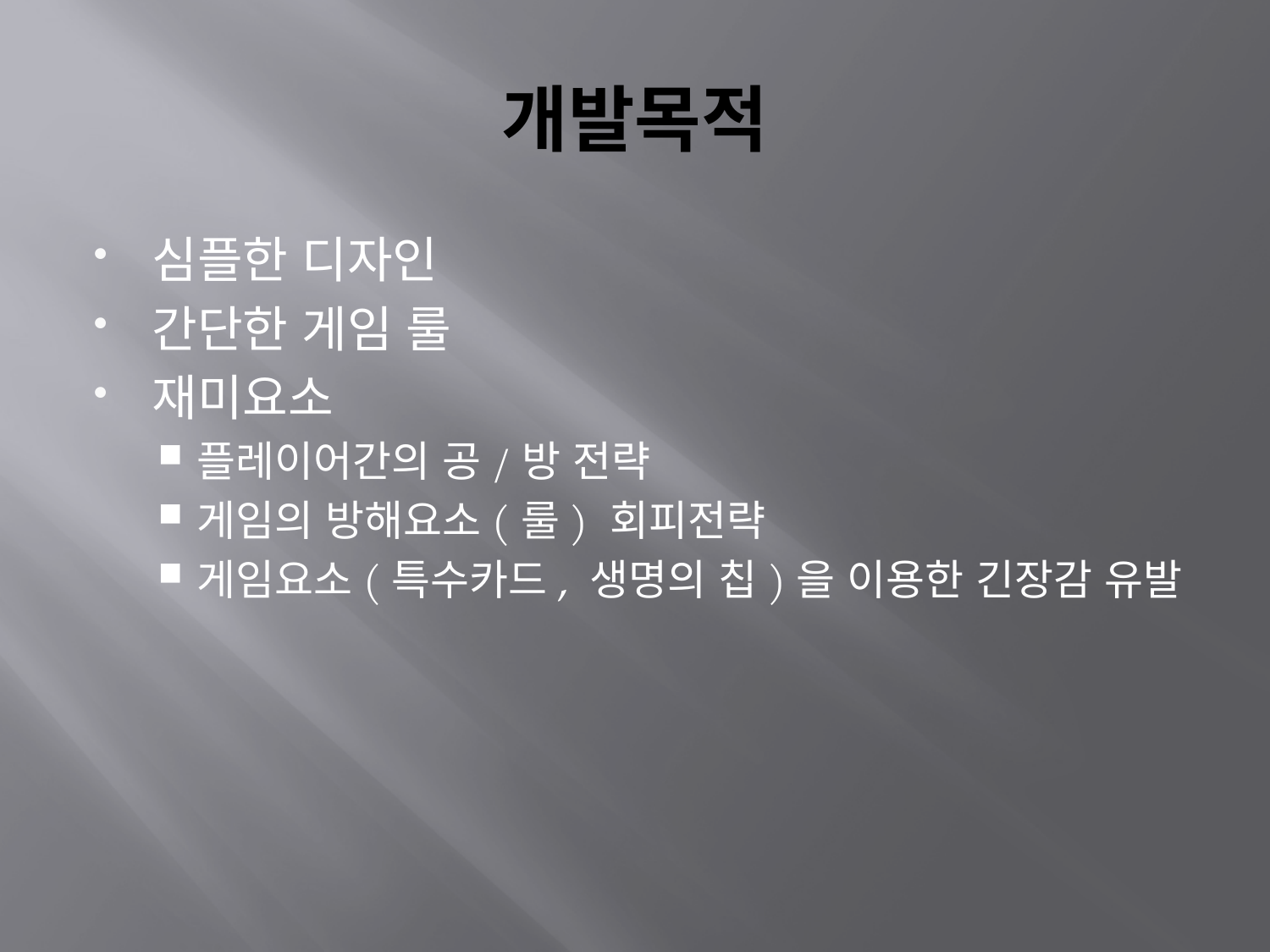

# 개발목적
심플한 디자인
간단한 게임 룰
재미요소
플레이어간의 공/방 전략
게임의 방해요소(룰) 회피전략
게임요소(특수카드, 생명의 칩)을 이용한 긴장감 유발